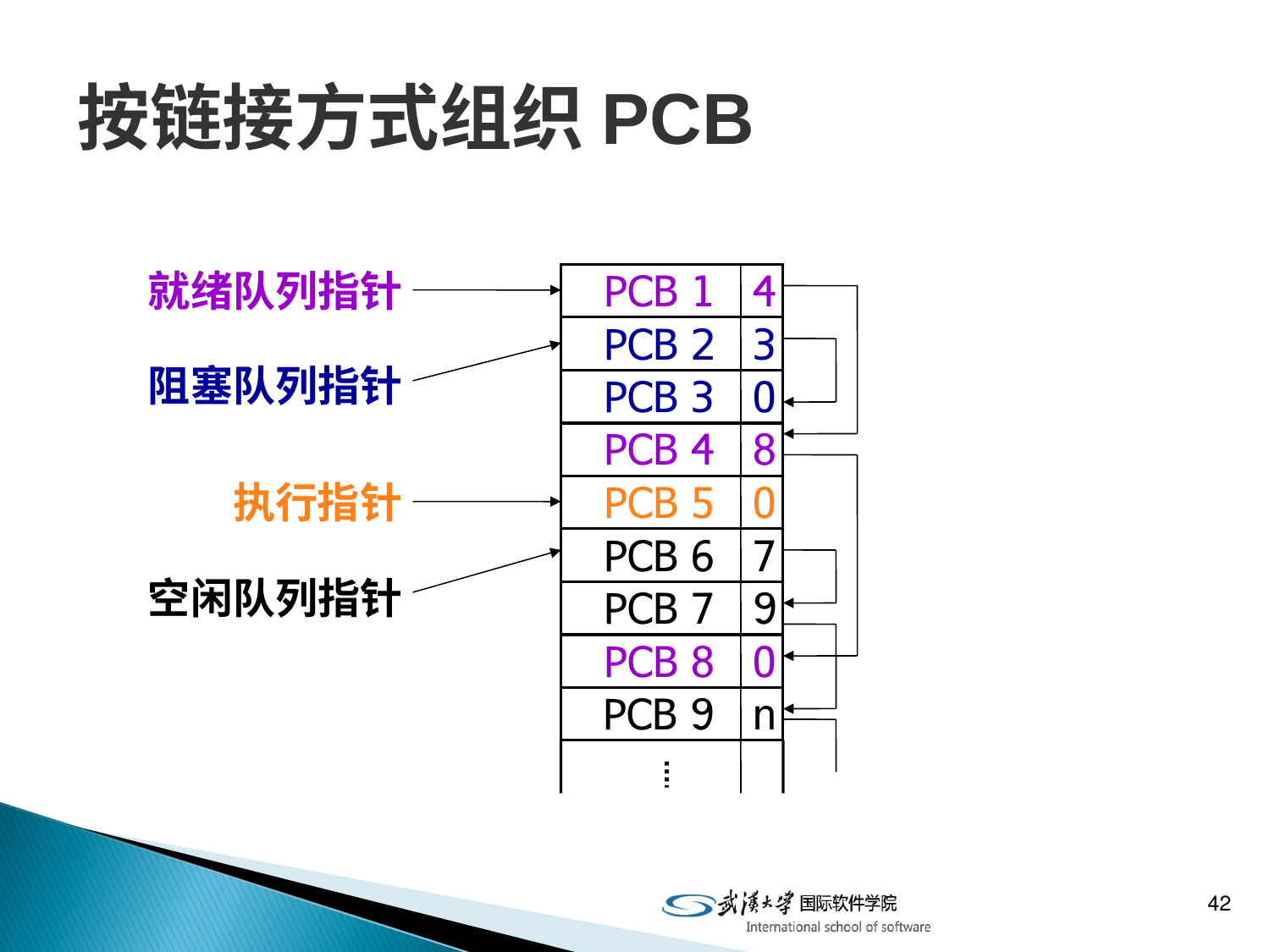

# 按链接方式组织PCB
就绪队列指针

PCB 1   4

PCB 2   3

阻塞队列指针

PCB 3   0

PCB 4   8

执行指针

PCB 5   0

PCB 6   7

空闲队列指针

PCB 7   9

PCB 8   0

PCB 9   n